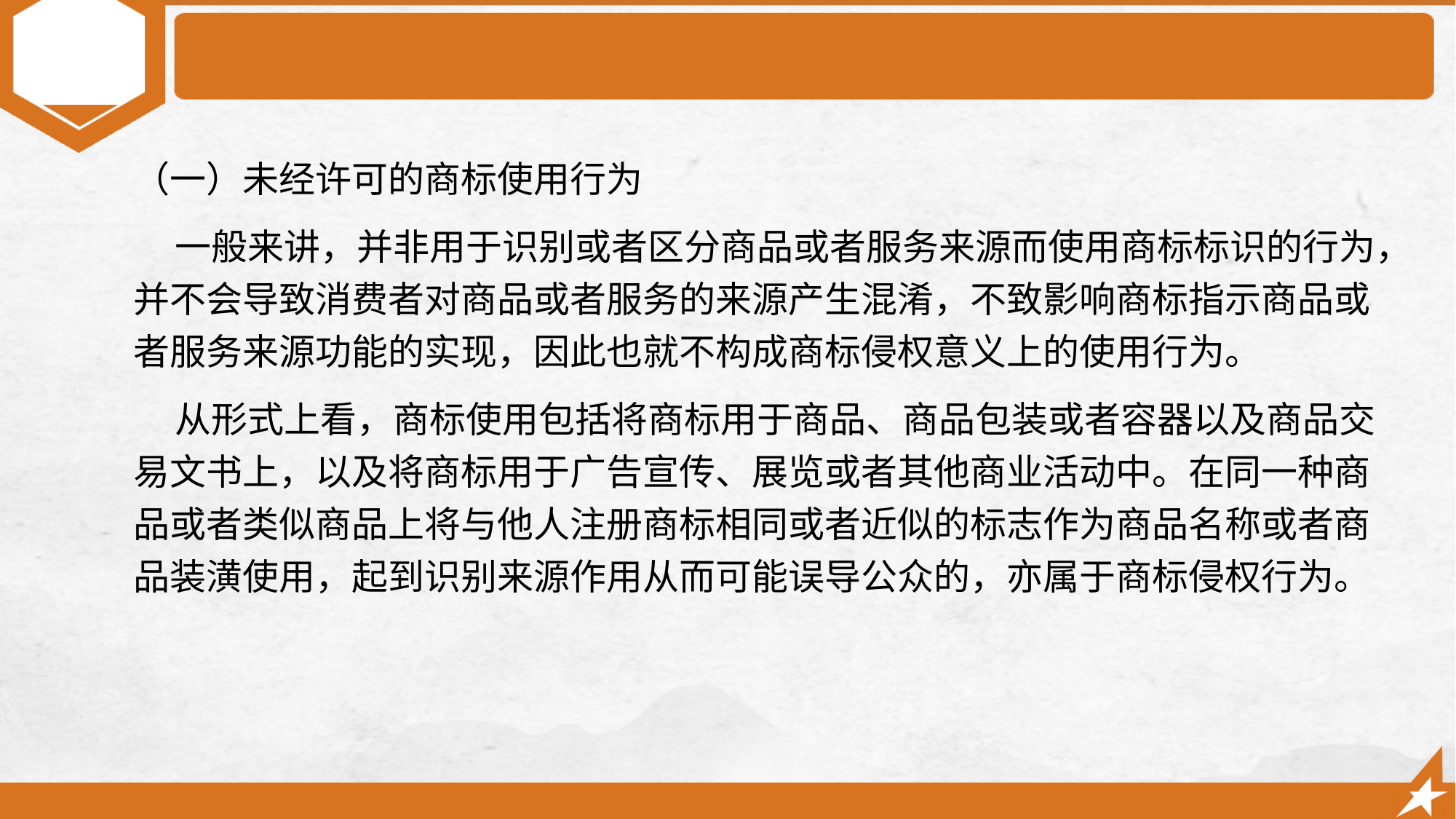

（一）未经许可的商标使用行为
    一般来讲，并非用于识别或者区分商品或者服务来源而使用商标标识的行为，并不会导致消费者对商品或者服务的来源产生混淆，不致影响商标指示商品或者服务来源功能的实现，因此也就不构成商标侵权意义上的使用行为。
    从形式上看，商标使用包括将商标用于商品、商品包装或者容器以及商品交易文书上，以及将商标用于广告宣传、展览或者其他商业活动中。在同一种商品或者类似商品上将与他人注册商标相同或者近似的标志作为商品名称或者商品装潢使用，起到识别来源作用从而可能误导公众的，亦属于商标侵权行为。